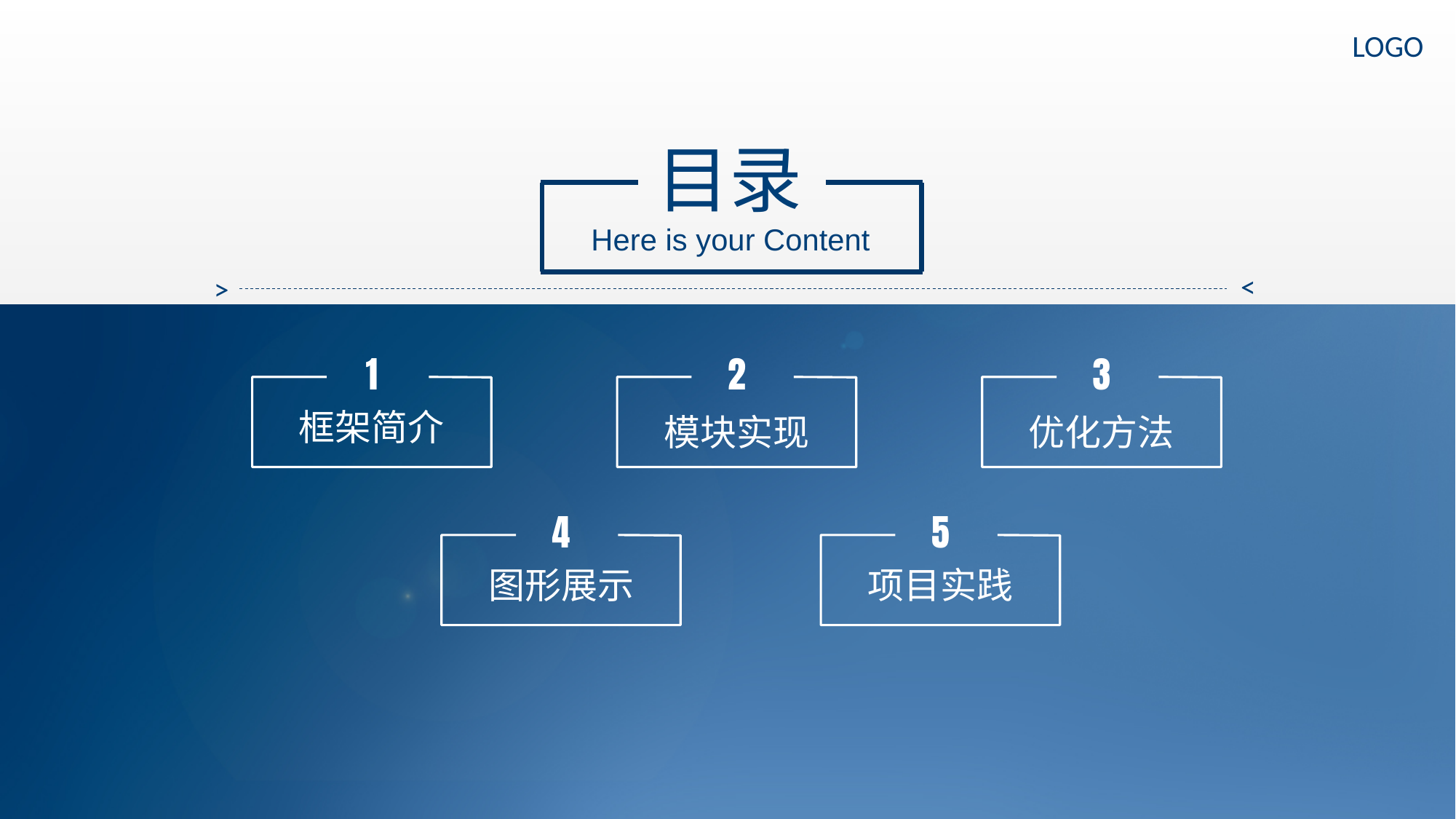

LOGO
目录
Here is your Content
>
>
1
2
3

框架简介
模块实现
优化方法
4
5

图形展示
项目实践